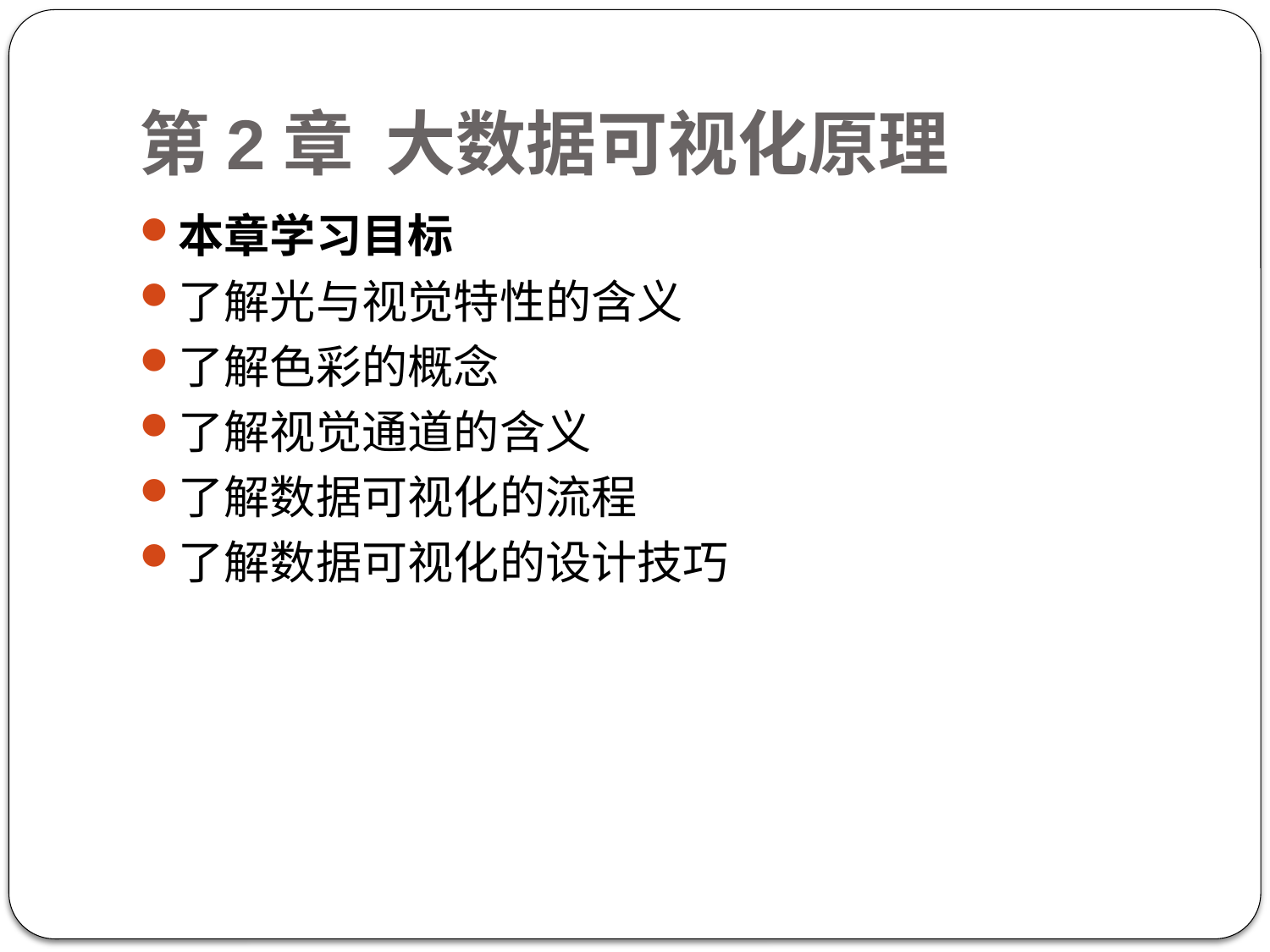

# 第2章  大数据可视化原理
本章学习目标
了解光与视觉特性的含义
了解色彩的概念
了解视觉通道的含义
了解数据可视化的流程
了解数据可视化的设计技巧